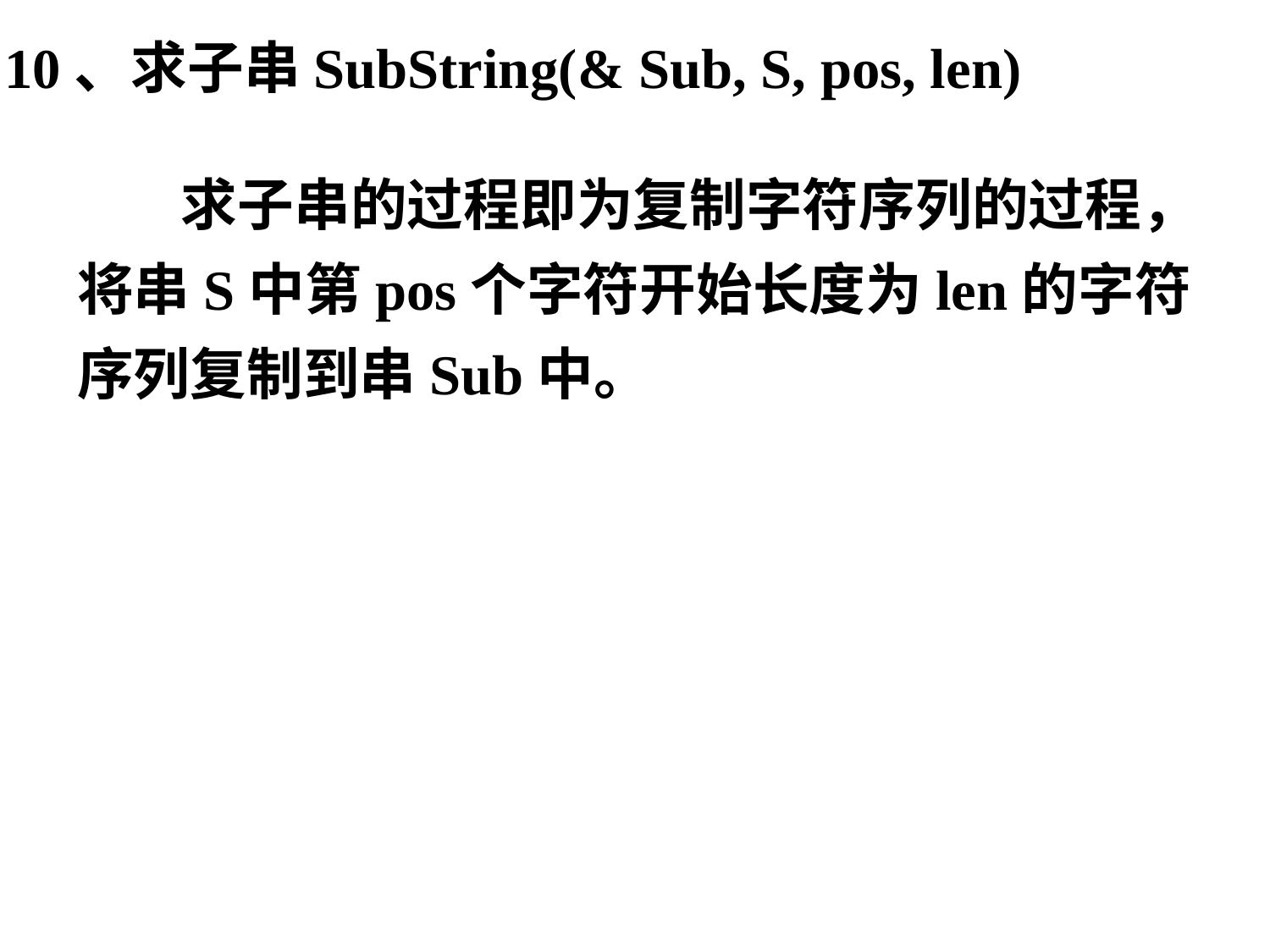

10、求子串SubString(& Sub, S, pos, len)
       求子串的过程即为复制字符序列的过程，将串S中第pos个字符开始长度为len的字符序列复制到串Sub中。